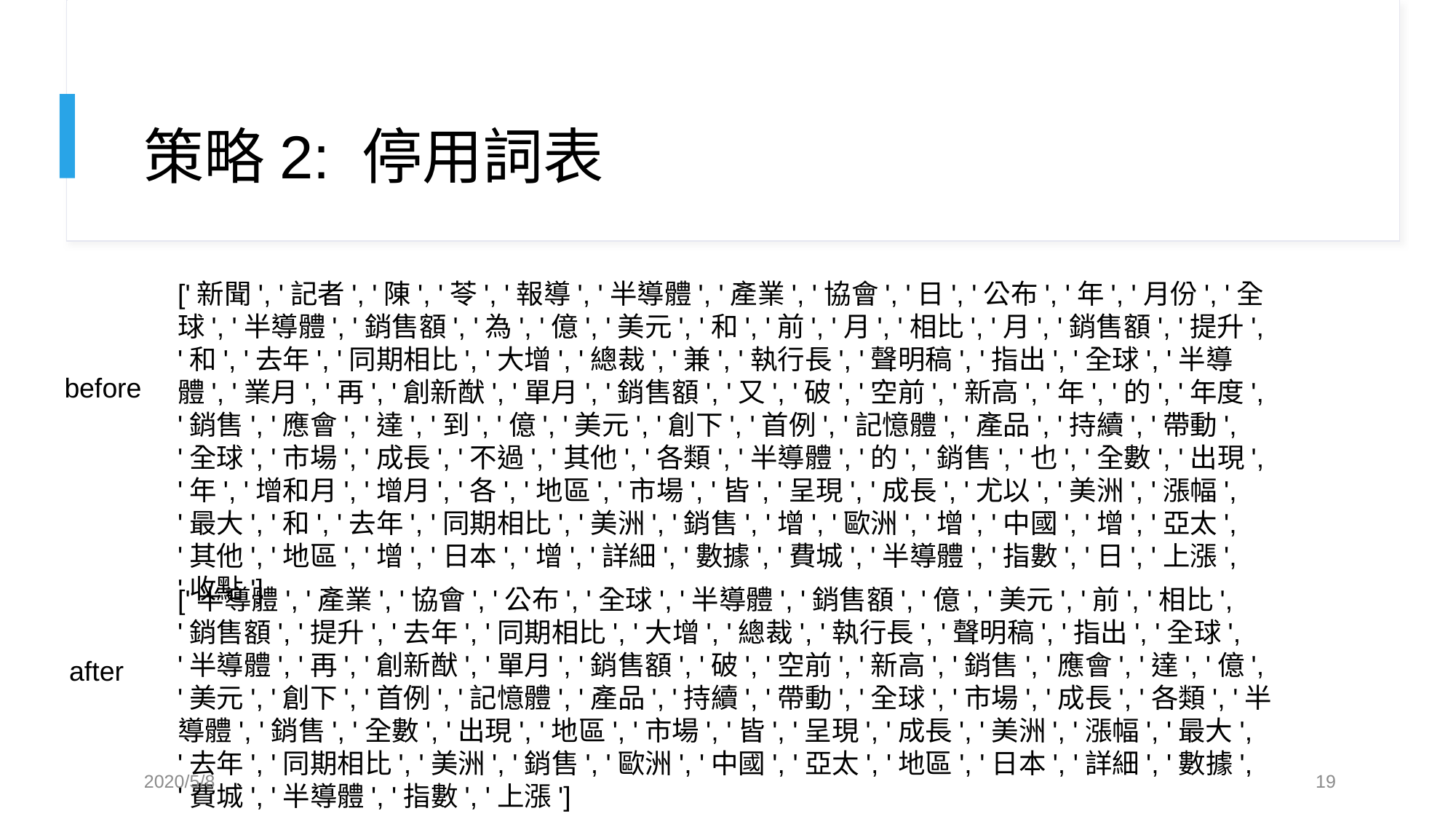

# 策略2: 停用詞表
['新聞', '記者', '陳', '苓', '報導', '半導體', '產業', '協會', '日', '公布', '年', '月份', '全球', '半導體', '銷售額', '為', '億', '美元', '和', '前', '月', '相比', '月', '銷售額', '提升', '和', '去年', '同期相比', '大增', '總裁', '兼', '執行長', '聲明稿', '指出', '全球', '半導體', '業月', '再', '創新猷', '單月', '銷售額', '又', '破', '空前', '新高', '年', '的', '年度', '銷售', '應會', '達', '到', '億', '美元', '創下', '首例', '記憶體', '產品', '持續', '帶動', '全球', '市場', '成長', '不過', '其他', '各類', '半導體', '的', '銷售', '也', '全數', '出現', '年', '增和月', '增月', '各', '地區', '市場', '皆', '呈現', '成長', '尤以', '美洲', '漲幅', '最大', '和', '去年', '同期相比', '美洲', '銷售', '增', '歐洲', '增', '中國', '增', '亞太', '其他', '地區', '增', '日本', '增', '詳細', '數據', '費城', '半導體', '指數', '日', '上漲', '收點']
before
['半導體', '產業', '協會', '公布', '全球', '半導體', '銷售額', '億', '美元', '前', '相比', '銷售額', '提升', '去年', '同期相比', '大增', '總裁', '執行長', '聲明稿', '指出', '全球', '半導體', '再', '創新猷', '單月', '銷售額', '破', '空前', '新高', '銷售', '應會', '達', '億', '美元', '創下', '首例', '記憶體', '產品', '持續', '帶動', '全球', '市場', '成長', '各類', '半導體', '銷售', '全數', '出現', '地區', '市場', '皆', '呈現', '成長', '美洲', '漲幅', '最大', '去年', '同期相比', '美洲', '銷售', '歐洲', '中國', '亞太', '地區', '日本', '詳細', '數據', '費城', '半導體', '指數', '上漲']
after
2020/5/8
19